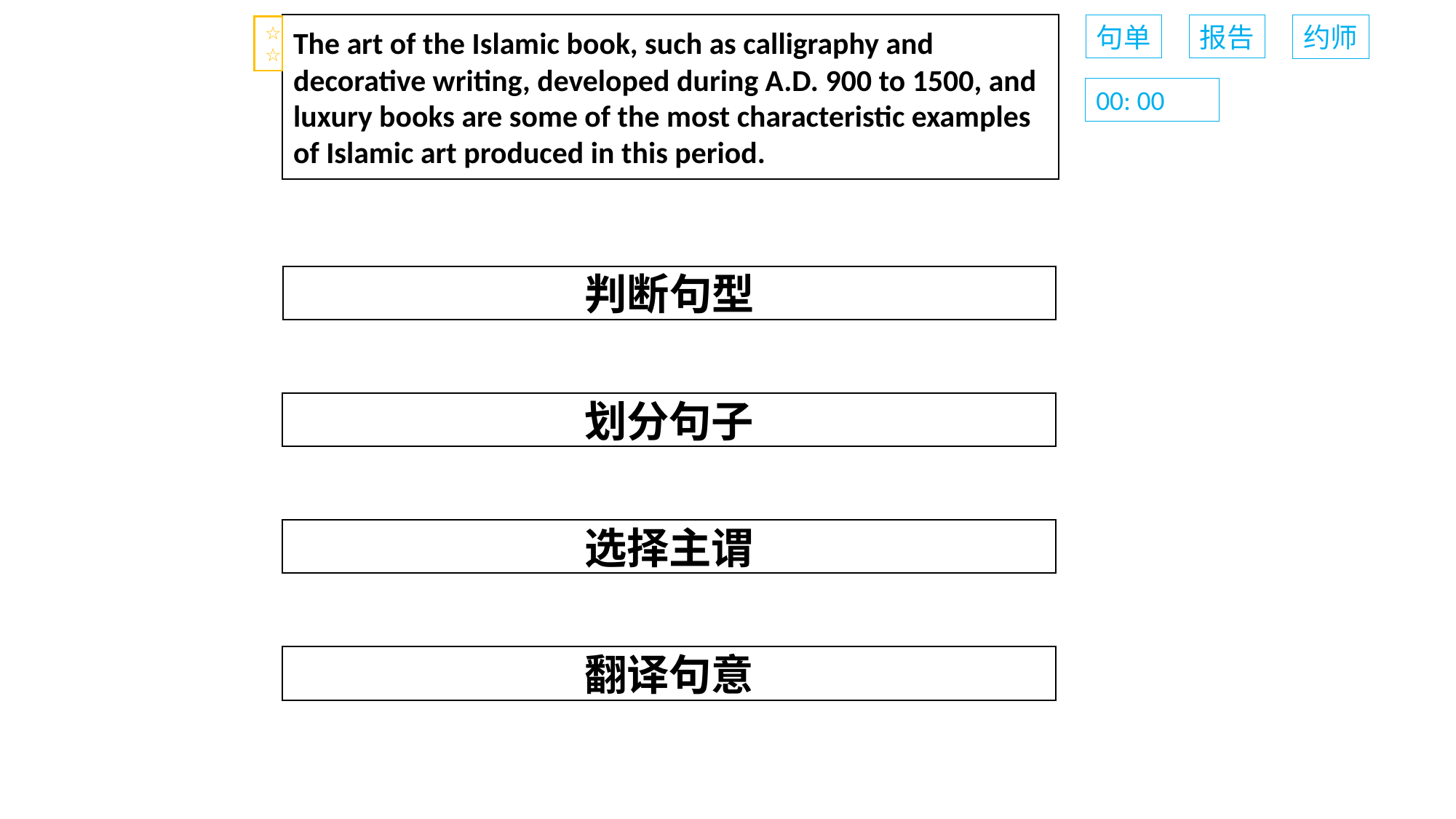

句单
报告
The art of the Islamic book, such as calligraphy and decorative writing, developed during A.D. 900 to 1500, and luxury books are some of the most characteristic examples of Islamic art produced in this period.
约师
☆☆
00: 00
判断句型
划分句子
选择主谓
翻译句意